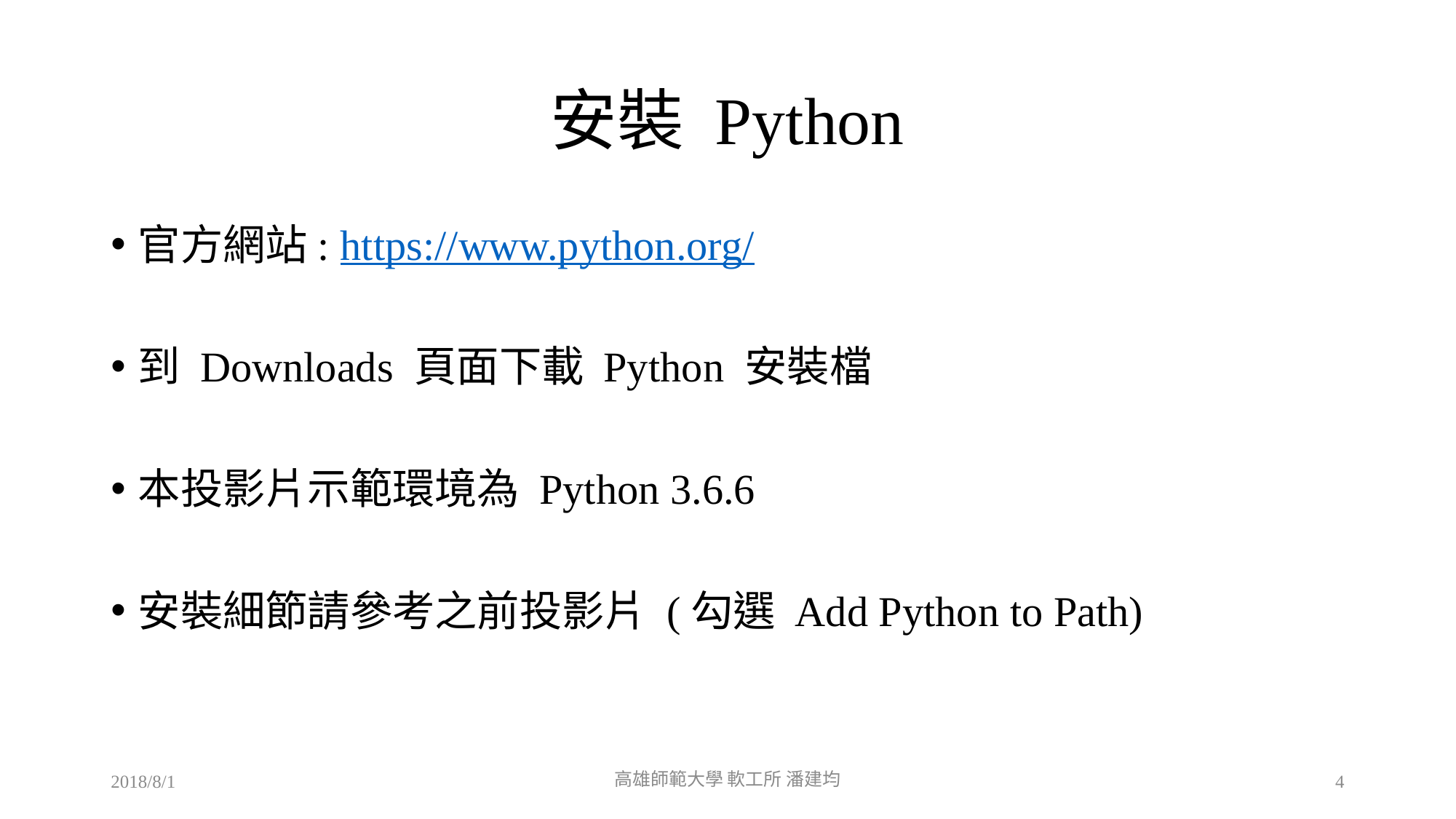

# 安裝 Python
官方網站: https://www.python.org/

到 Downloads 頁面下載 Python 安裝檔

本投影片示範環境為 Python 3.6.6

安裝細節請參考之前投影片 (勾選 Add Python to Path)
2018/8/1
高雄師範大學 軟工所 潘建均
4